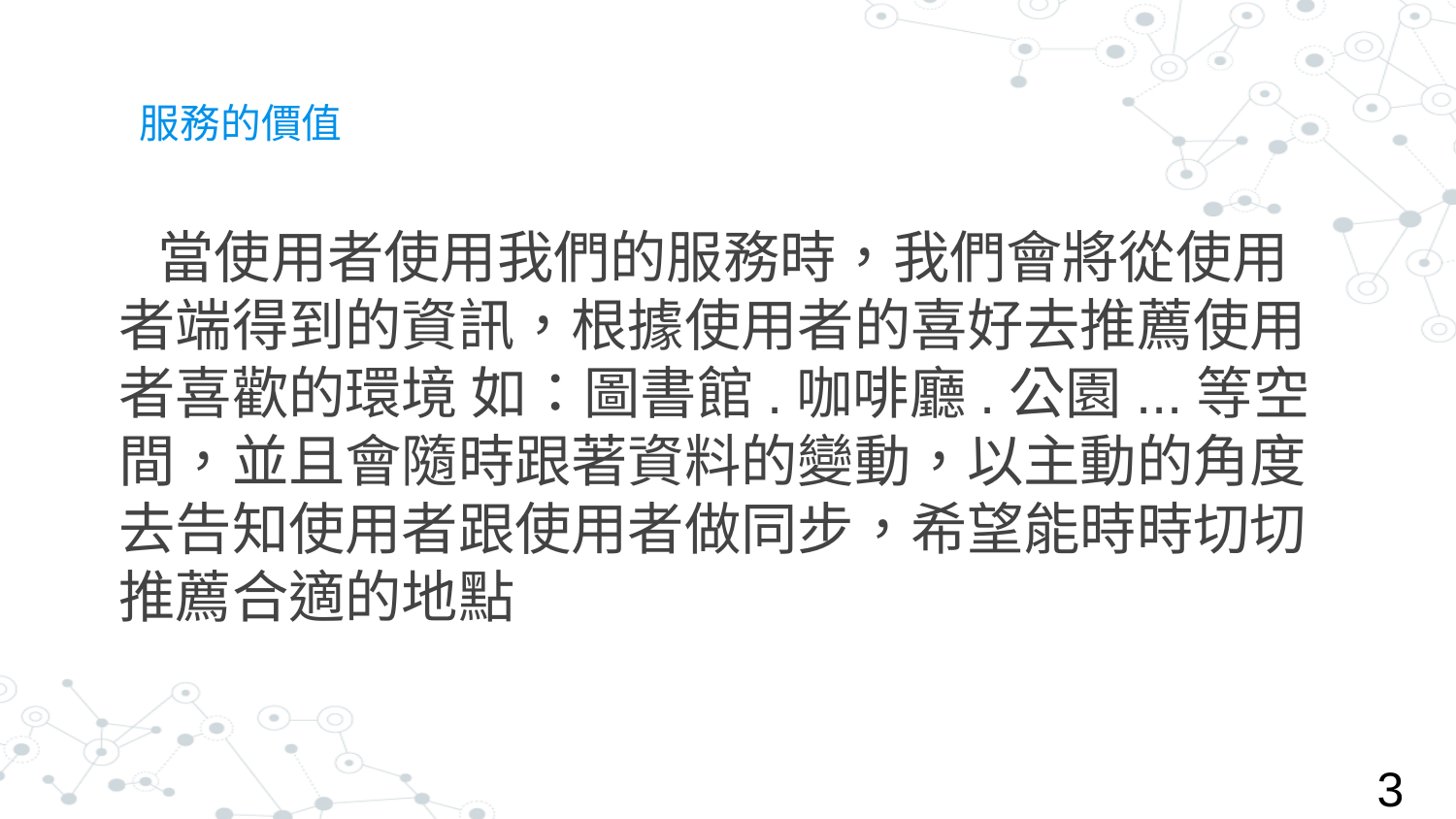

# 服務的價值
  當使用者使用我們的服務時，我們會將從使用者端得到的資訊，根據使用者的喜好去推薦使用者喜歡的環境 如：圖書館.咖啡廳.公園...等空間，並且會隨時跟著資料的變動，以主動的角度去告知使用者跟使用者做同步，希望能時時切切推薦合適的地點

3